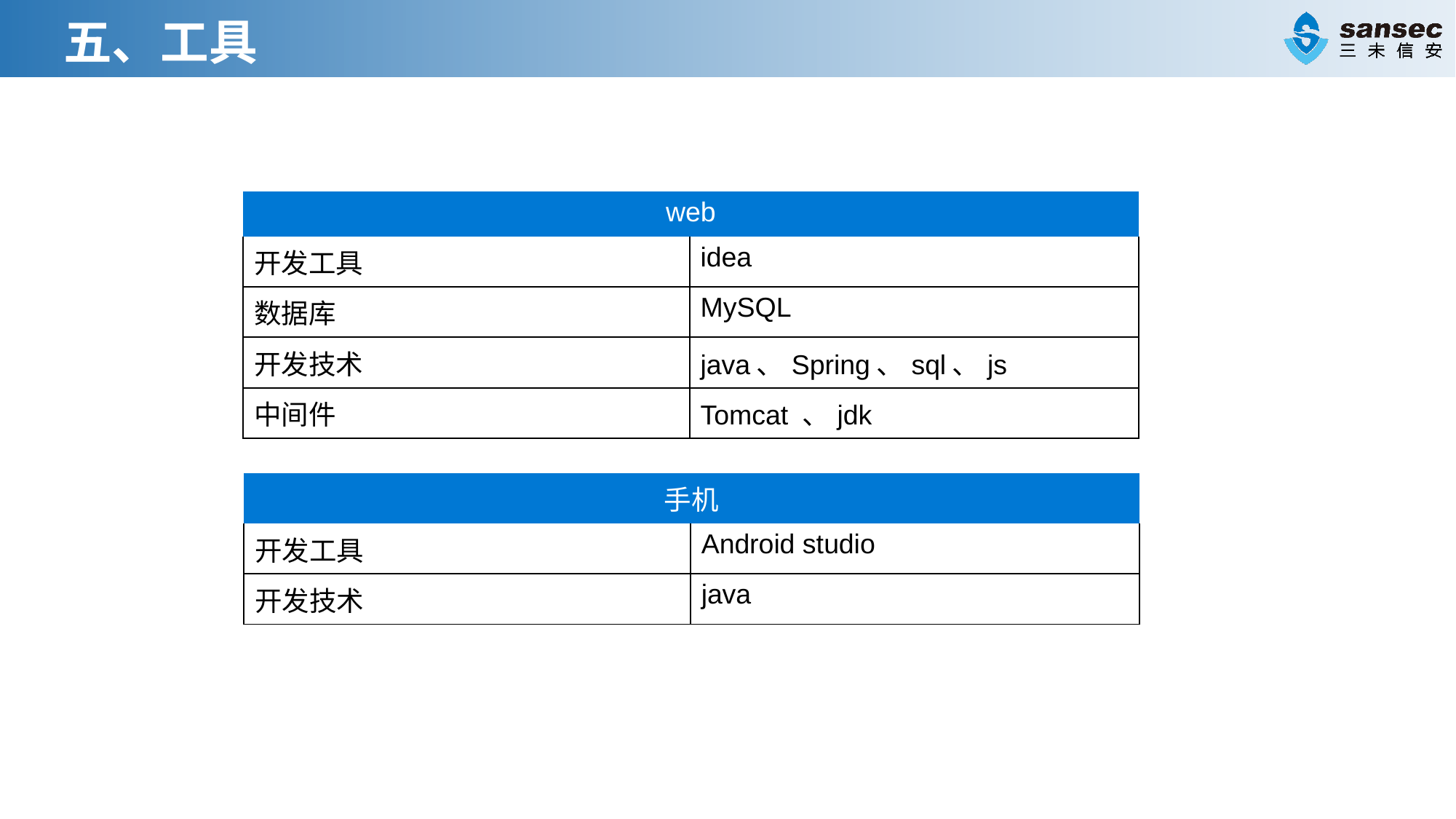

# 五、工具
| web |  |
| --- | --- |
| 开发工具 | idea |
| 数据库 | MySQL |
| 开发技术 | java、Spring、sql、js |
| 中间件 | Tomcat 、jdk |
| 手机 |  |
| --- | --- |
| 开发工具 | Android studio |
| 开发技术 | java |